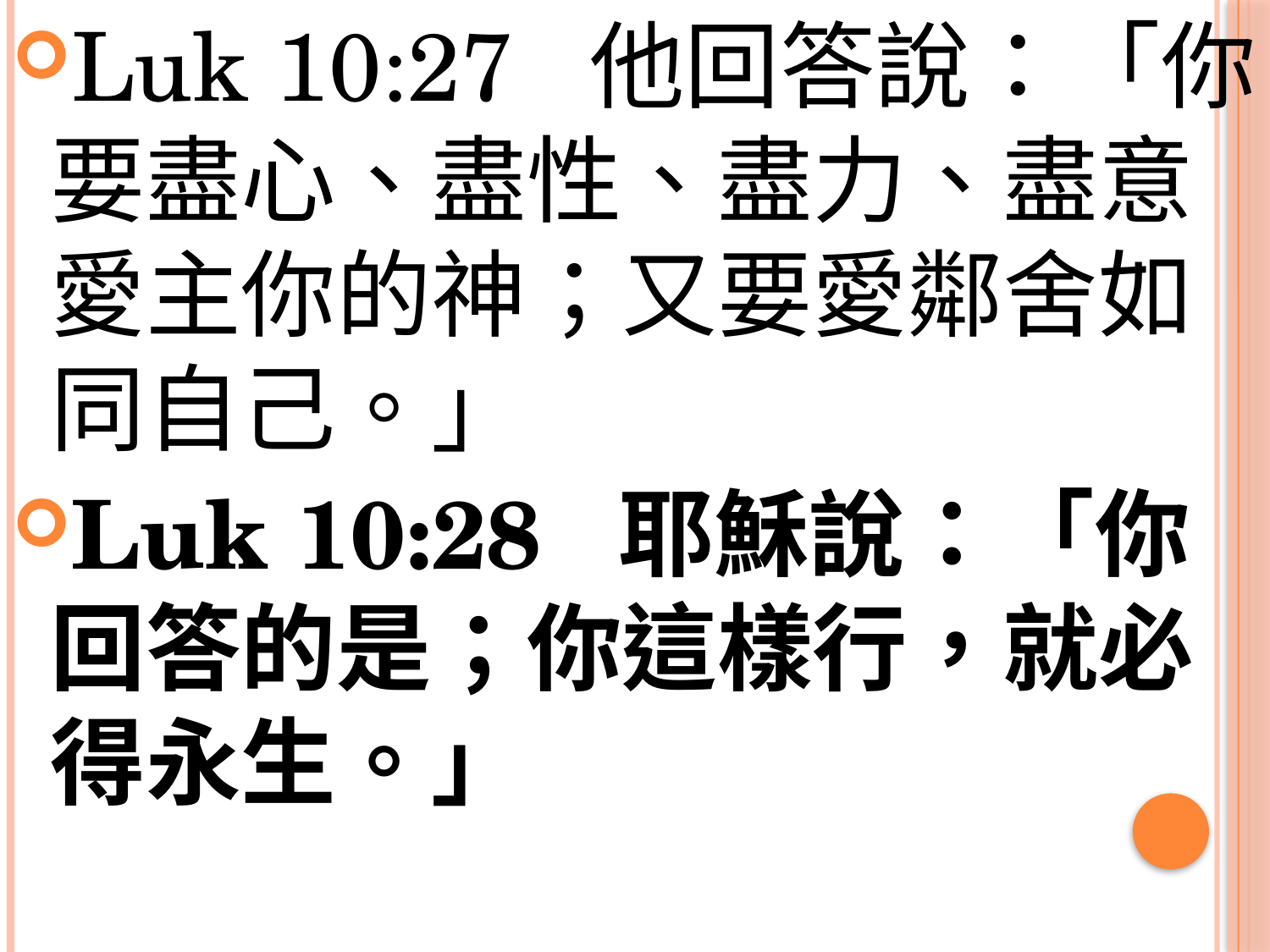

Luk 10:27  他回答說：「你要盡心、盡性、盡力、盡意愛主你的神；又要愛鄰舍如同自己。」
Luk 10:28  耶穌說：「你回答的是；你這樣行，就必得永生。」